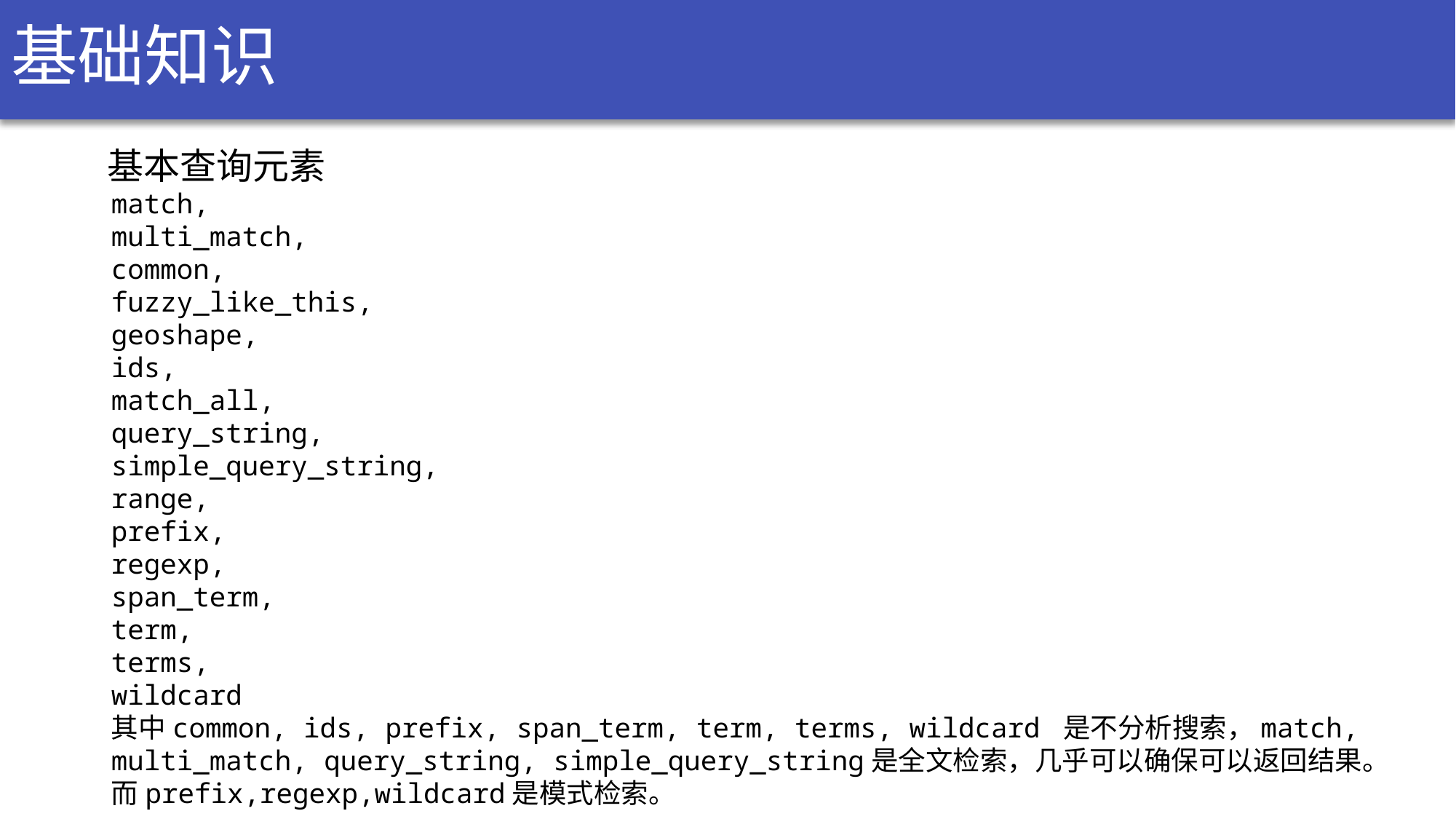

# 基础知识

基本查询元素
match,
multi_match,
common,
fuzzy_like_this,
geoshape,
ids,
match_all,
query_string,
simple_query_string,
range,
prefix,
regexp,
span_term,
term,
terms,
wildcard
其中common, ids, prefix, span_term, term, terms, wildcard 是不分析搜索，match, multi_match, query_string, simple_query_string是全文检索，几乎可以确保可以返回结果。而prefix,regexp,wildcard是模式检索。